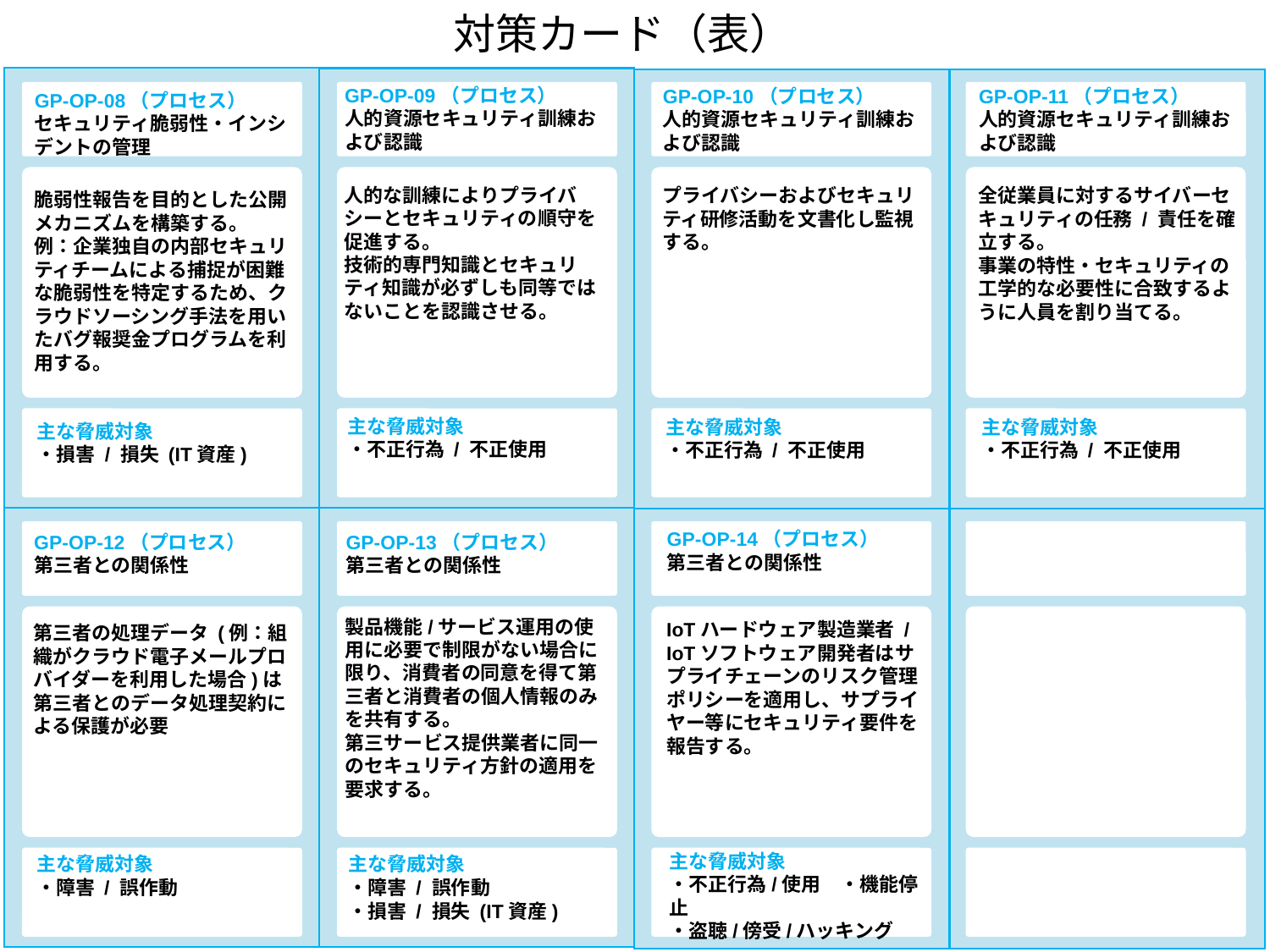

対策カード（表）

GP-OP-09（プロセス）
人的資源セキュリティ訓練および認識
GP-OP-10（プロセス）
人的資源セキュリティ訓練および認識
GP-OP-11（プロセス）
人的資源セキュリティ訓練および認識

GP-OP-08（プロセス）
セキュリティ脆弱性・インシデントの管理

人的な訓練によりプライバシーとセキュリティの順守を促進する。
技術的専門知識とセキュリティ知識が必ずしも同等ではないことを認識させる。
プライバシーおよびセキュリティ研修活動を文書化し監視する。
全従業員に対するサイバーセキュリティの任務 / 責任を確立する。
事業の特性・セキュリティの工学的な必要性に合致するように人員を割り当てる。
脆弱性報告を目的とした公開メカニズムを構築する。
例：企業独自の内部セキュリティチームによる捕捉が困難な脆弱性を特定するため、クラウドソーシング手法を用いたバグ報奨金プログラムを利用する。
主な脅威対象
・不正行為 / 不正使用

主な脅威対象
・不正行為 / 不正使用
主な脅威対象
・不正行為 / 不正使用
主な脅威対象
・損害 / 損失 (IT資産)

GP-OP-14（プロセス）
第三者との関係性

GP-OP-12（プロセス）
第三者との関係性
GP-OP-13（プロセス）
第三者との関係性

製品機能/サービス運用の使用に必要で制限がない場合に限り、消費者の同意を得て第三者と消費者の個人情報のみを共有する。
第三サービス提供業者に同一のセキュリティ方針の適用を要求する。
IoTハードウェア製造業者 / IoTソフトウェア開発者はサプライチェーンのリスク管理ポリシーを適用し、サプライヤー等にセキュリティ要件を報告する。
第三者の処理データ (例：組織がクラウド電子メールプロバイダーを利用した場合)は第三者とのデータ処理契約による保護が必要
主な脅威対象
・不正行為/使用　・機能停止
・盗聴/傍受/ハッキング
主な脅威対象
・障害 / 誤作動
主な脅威対象
・障害 / 誤作動
・損害 / 損失 (IT資産)